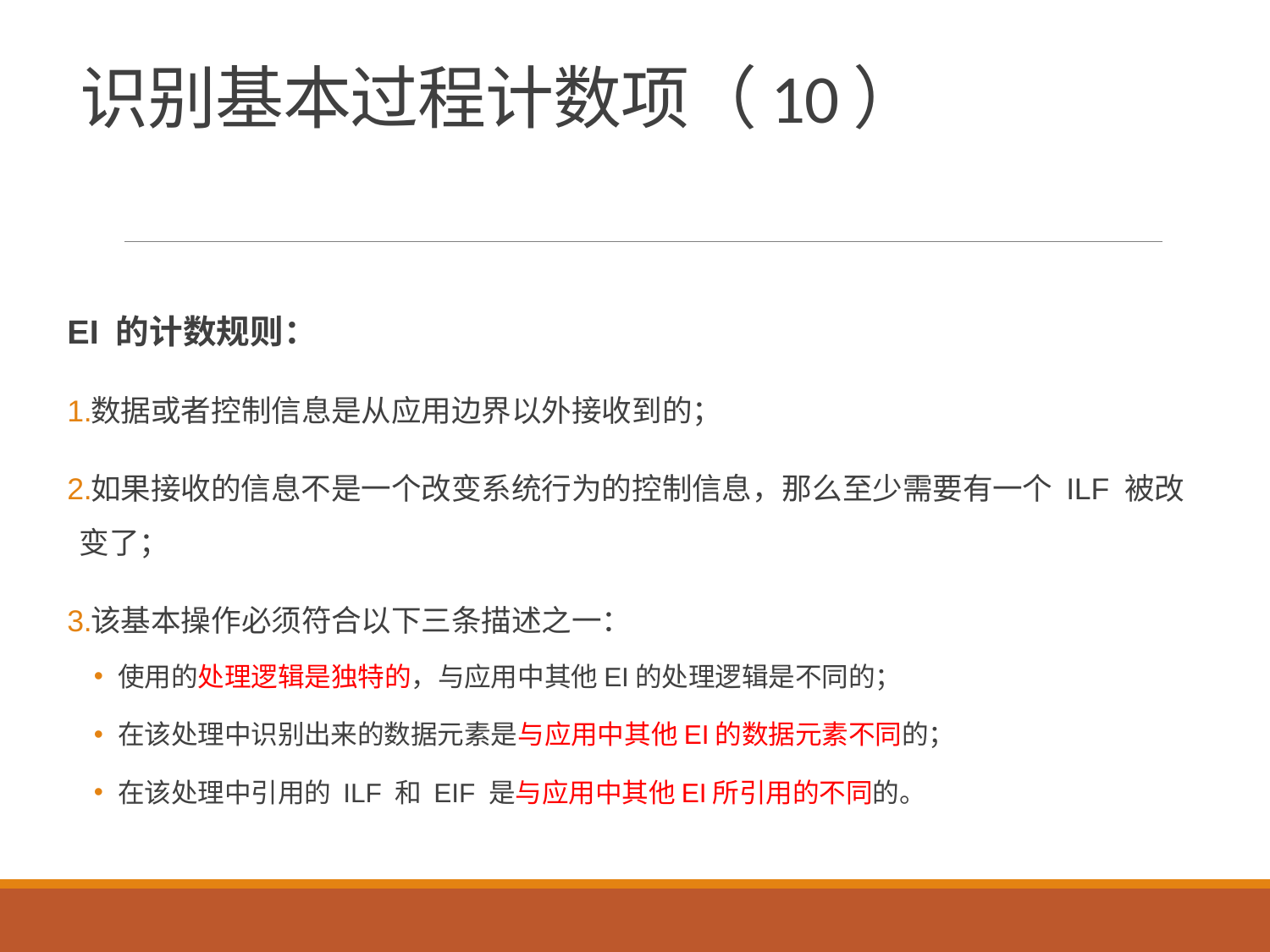

# 识别基本过程计数项（10）
EI 的计数规则：
数据或者控制信息是从应用边界以外接收到的；
如果接收的信息不是一个改变系统行为的控制信息，那么至少需要有一个 ILF 被改变了；
该基本操作必须符合以下三条描述之一：
使用的处理逻辑是独特的，与应用中其他EI的处理逻辑是不同的；
在该处理中识别出来的数据元素是与应用中其他EI的数据元素不同的；
在该处理中引用的 ILF 和 EIF 是与应用中其他EI所引用的不同的。